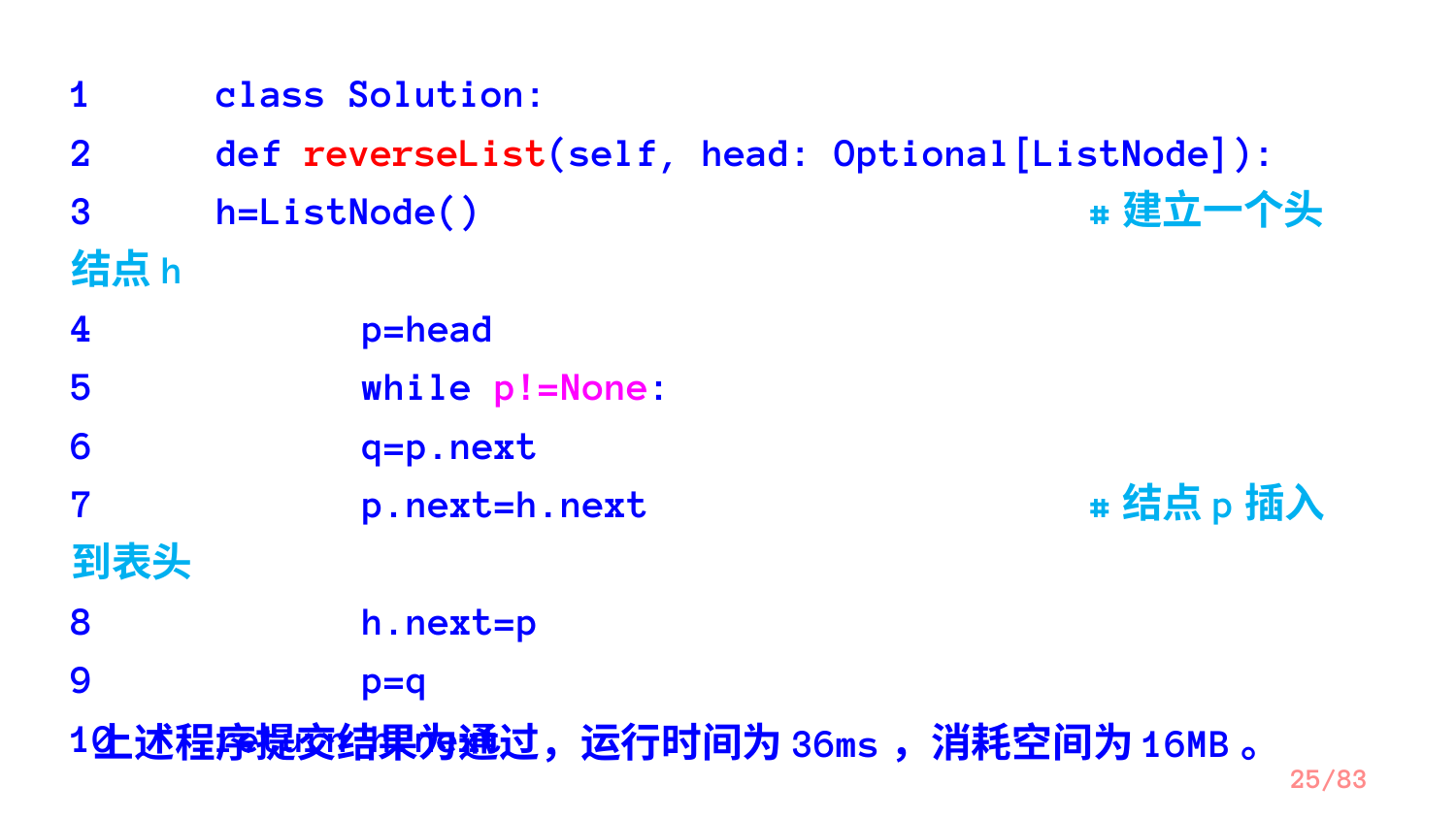

1	class Solution:
2    	def reverseList(self, head: Optional[ListNode]):
3     	h=ListNode()        			#建立一个头结点h
4      	p=head
5      	while p!=None:
6       	q=p.next
7        	p.next=h.next       		#结点p插入到表头
8         	h.next=p
9        	p=q
10    	return h.next
上述程序提交结果为通过，运行时间为36ms，消耗空间为16MB。
25/83